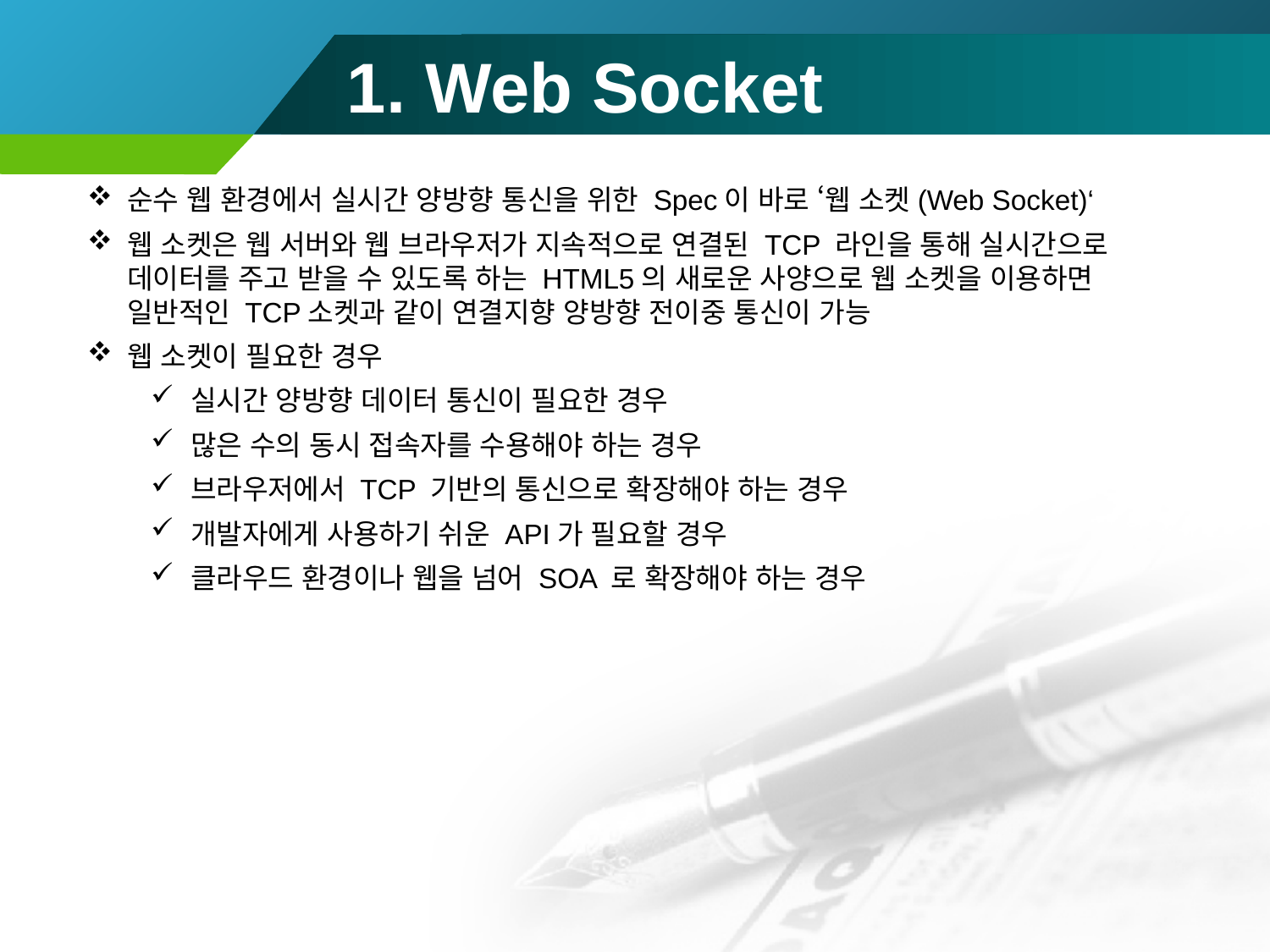

# 1. Web Socket
순수 웹 환경에서 실시간 양방향 통신을 위한 Spec이 바로 ‘웹 소켓(Web Socket)‘
웹 소켓은 웹 서버와 웹 브라우저가 지속적으로 연결된 TCP 라인을 통해 실시간으로 데이터를 주고 받을 수 있도록 하는 HTML5의 새로운 사양으로 웹 소켓을 이용하면 일반적인 TCP소켓과 같이 연결지향 양방향 전이중 통신이 가능
웹 소켓이 필요한 경우
실시간 양방향 데이터 통신이 필요한 경우
많은 수의 동시 접속자를 수용해야 하는 경우
브라우저에서 TCP 기반의 통신으로 확장해야 하는 경우
개발자에게 사용하기 쉬운 API가 필요할 경우
클라우드 환경이나 웹을 넘어 SOA 로 확장해야 하는 경우